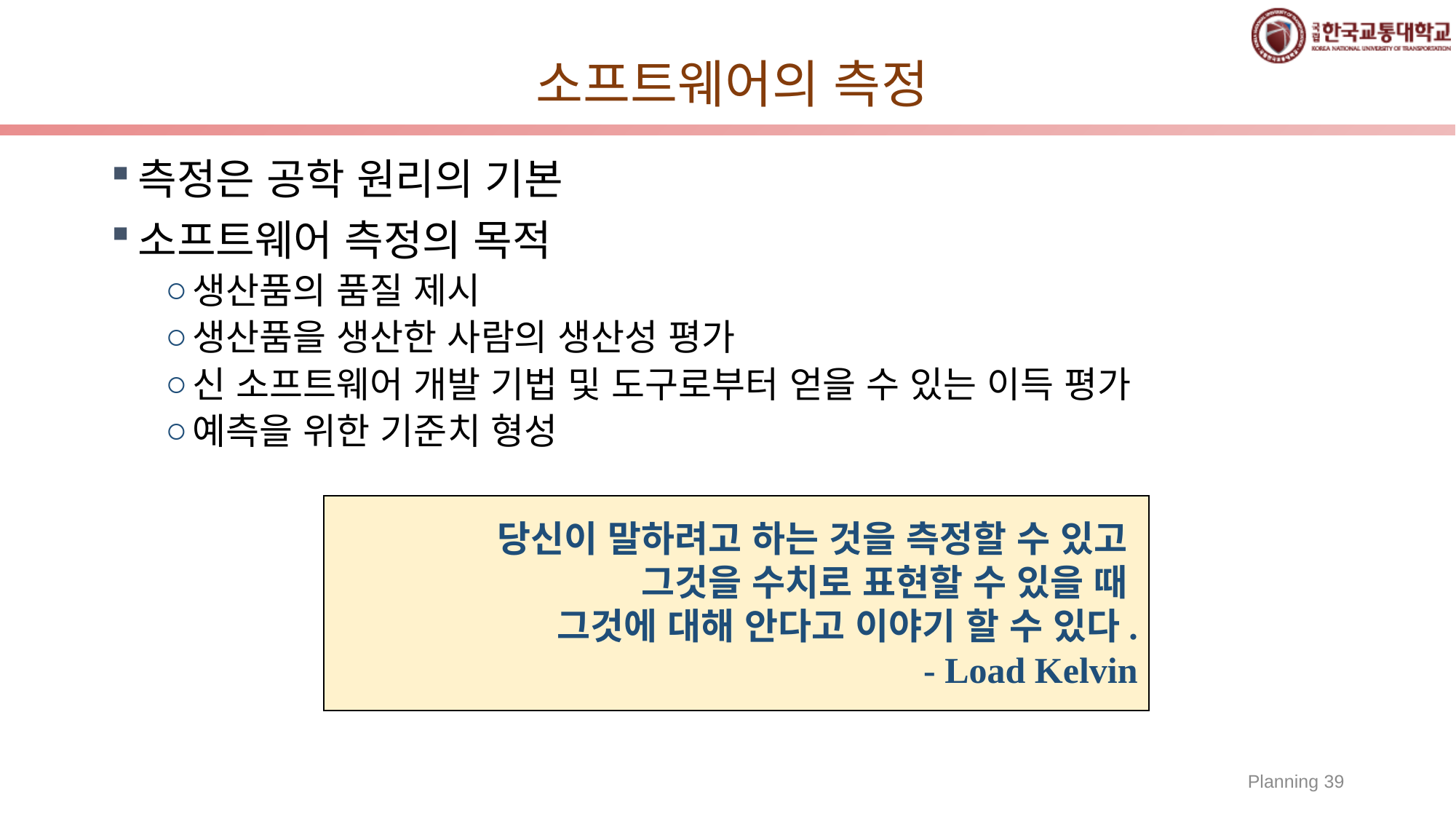

# 소프트웨어의 측정
측정은 공학 원리의 기본
소프트웨어 측정의 목적
생산품의 품질 제시
생산품을 생산한 사람의 생산성 평가
신 소프트웨어 개발 기법 및 도구로부터 얻을 수 있는 이득 평가
예측을 위한 기준치 형성
당신이 말하려고 하는 것을 측정할 수 있고
그것을 수치로 표현할 수 있을 때
그것에 대해 안다고 이야기 할 수 있다.
- Load Kelvin
Planning 39